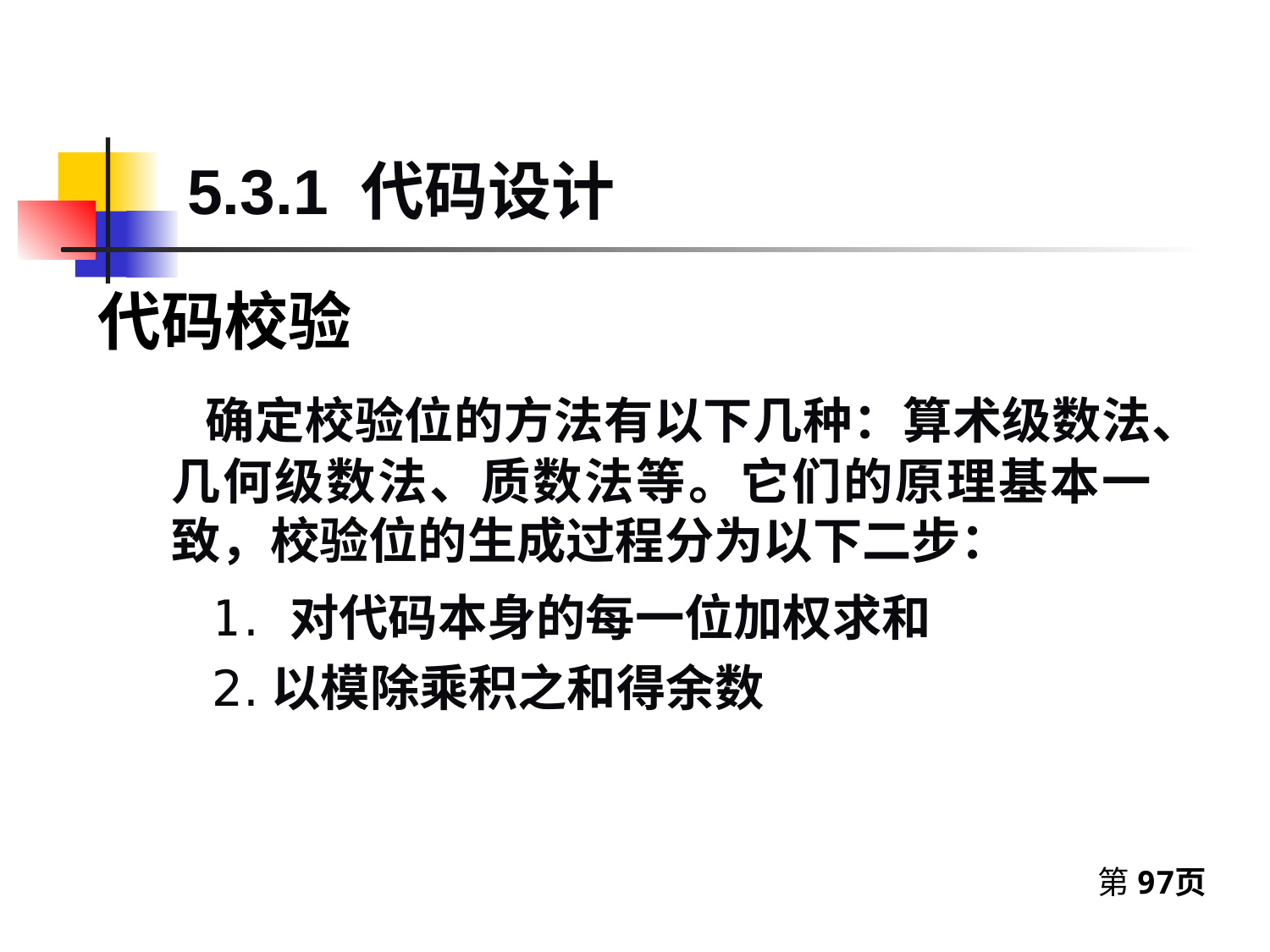

5.3.1 代码设计
# 代码校验
       确定校验位的方法有以下几种：算术级数法、几何级数法、质数法等。它们的原理基本一致，校验位的生成过程分为以下二步：
       1. 对代码本身的每一位加权求和
        2.以模除乘积之和得余数